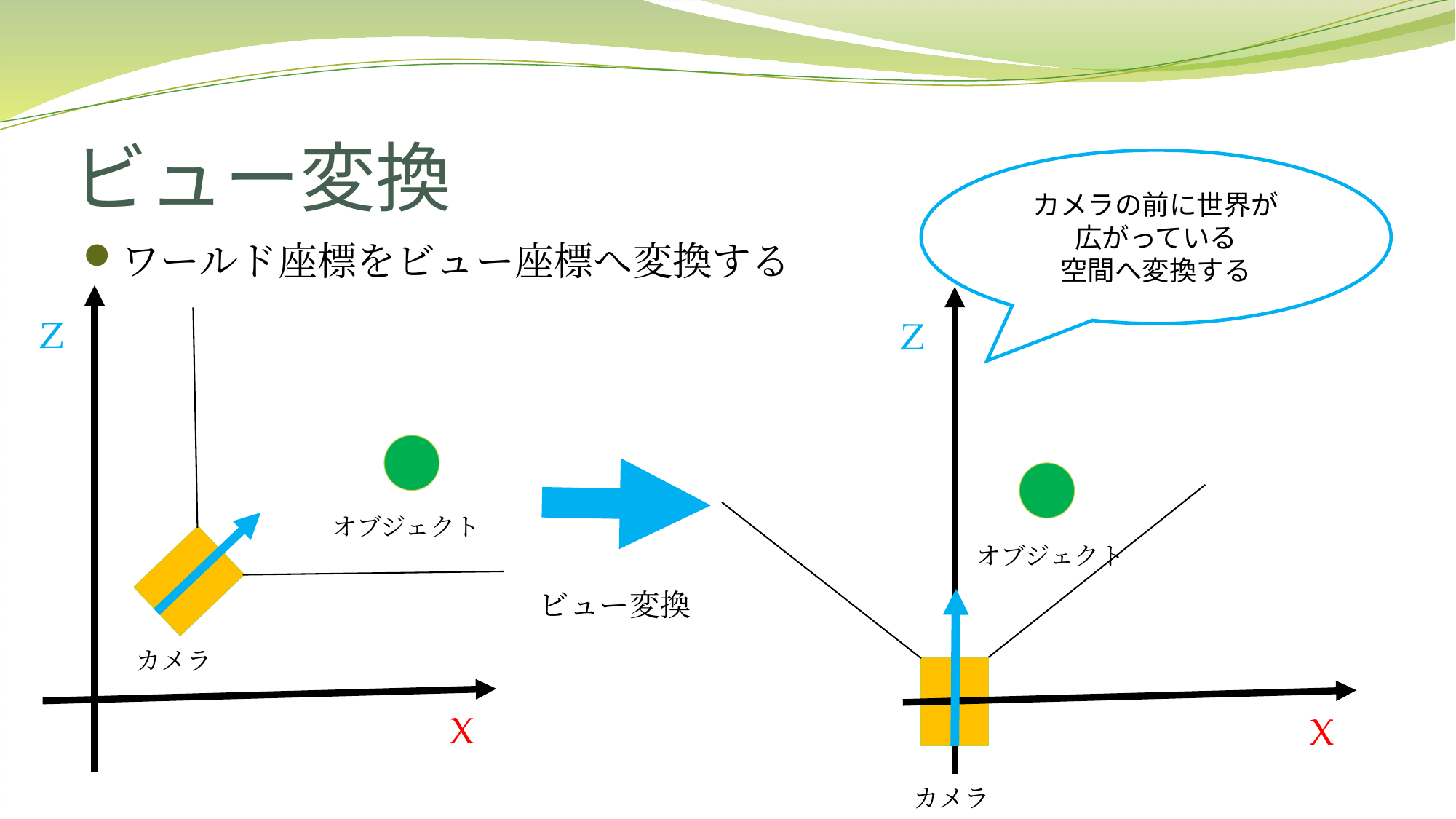

# ビュー変換
カメラの前に世界が
広がっている
空間へ変換する
ワールド座標をビュー座標へ変換する
Z
Z

オブジェクト
オブジェクト

ビュー変換
カメラ

X
X
カメラ